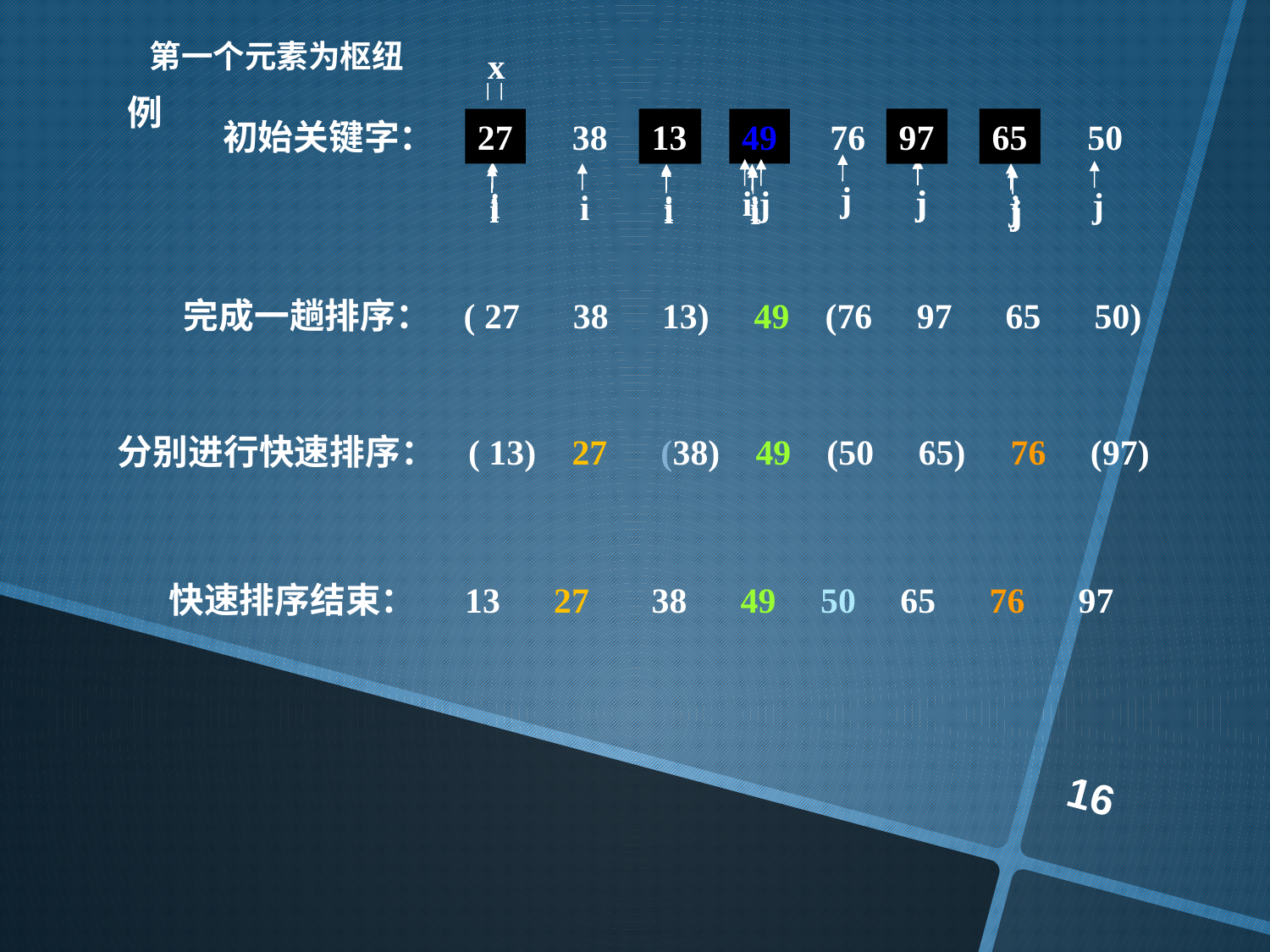

第一个元素为枢纽
x

例
初始关键字：     49      38      65      97     76     13      27      50
27
13
49
49
97
49
49
65

j

i

j

i

j

i

i

j

j

i

i

j

j

i

i

j
  完成一趟排序：   ( 27      38      13)     49    (76     97      65      50)
分别进行快速排序：   ( 13)    27      (38)    49    (50     65)     76     (97)
快速排序结束：     13      27       38      49     50     65      76      97
16